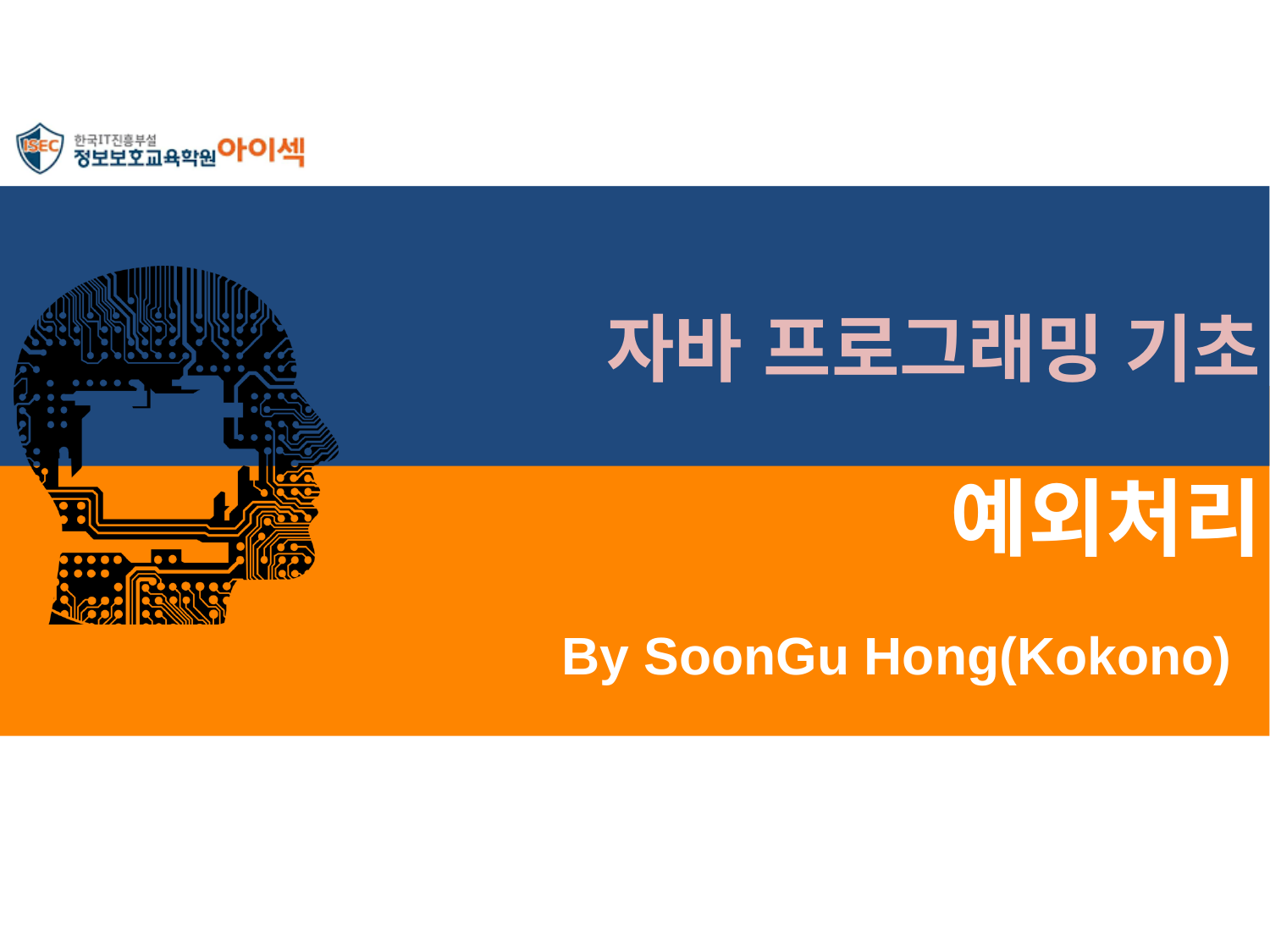

자바 프로그래밍 기초
# 예외처리
By SoonGu Hong(Kokono)